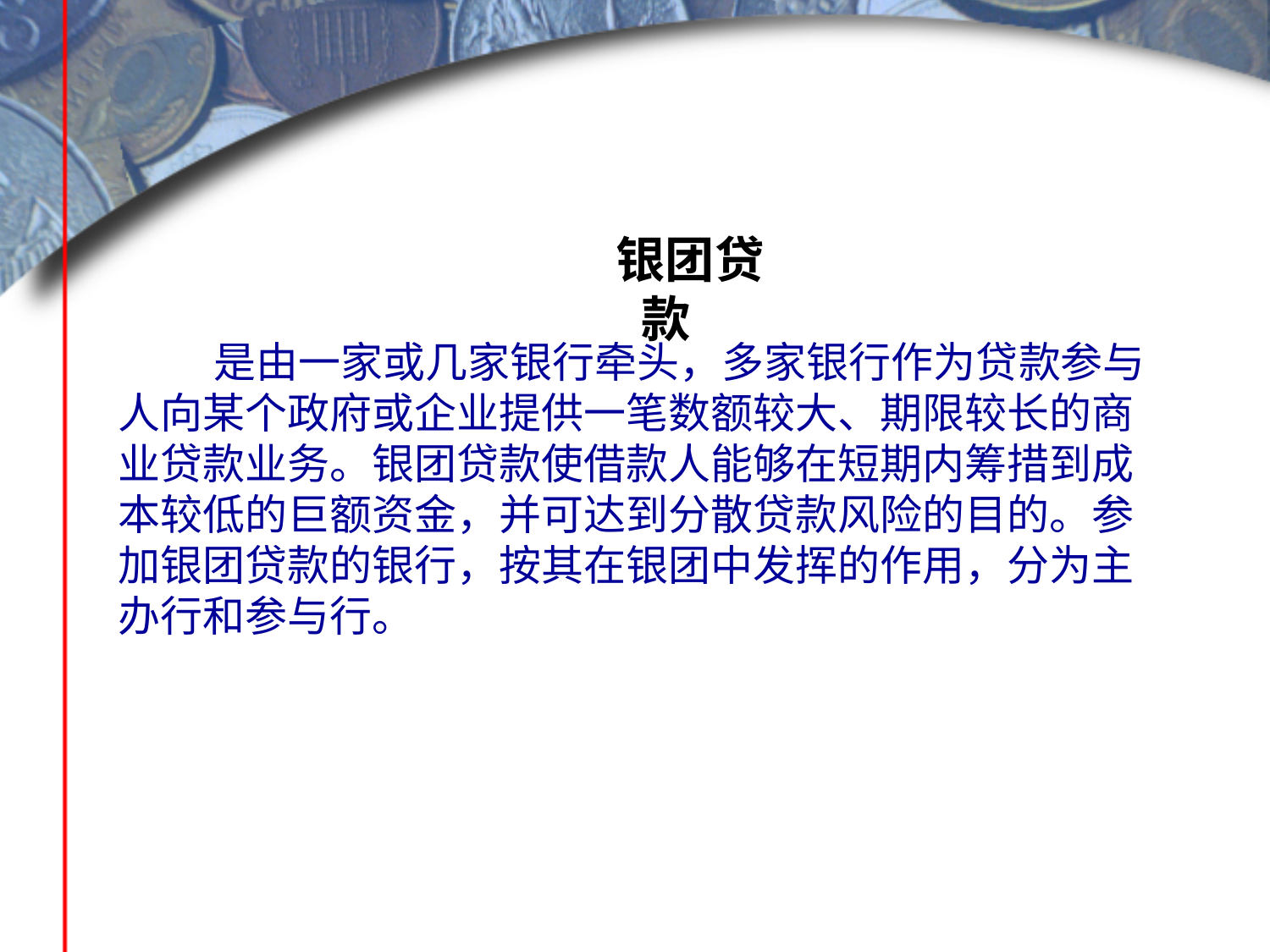

银团贷款
    是由一家或几家银行牵头，多家银行作为贷款参与人向某个政府或企业提供一笔数额较大、期限较长的商业贷款业务。银团贷款使借款人能够在短期内筹措到成本较低的巨额资金，并可达到分散贷款风险的目的。参加银团贷款的银行，按其在银团中发挥的作用，分为主办行和参与行。